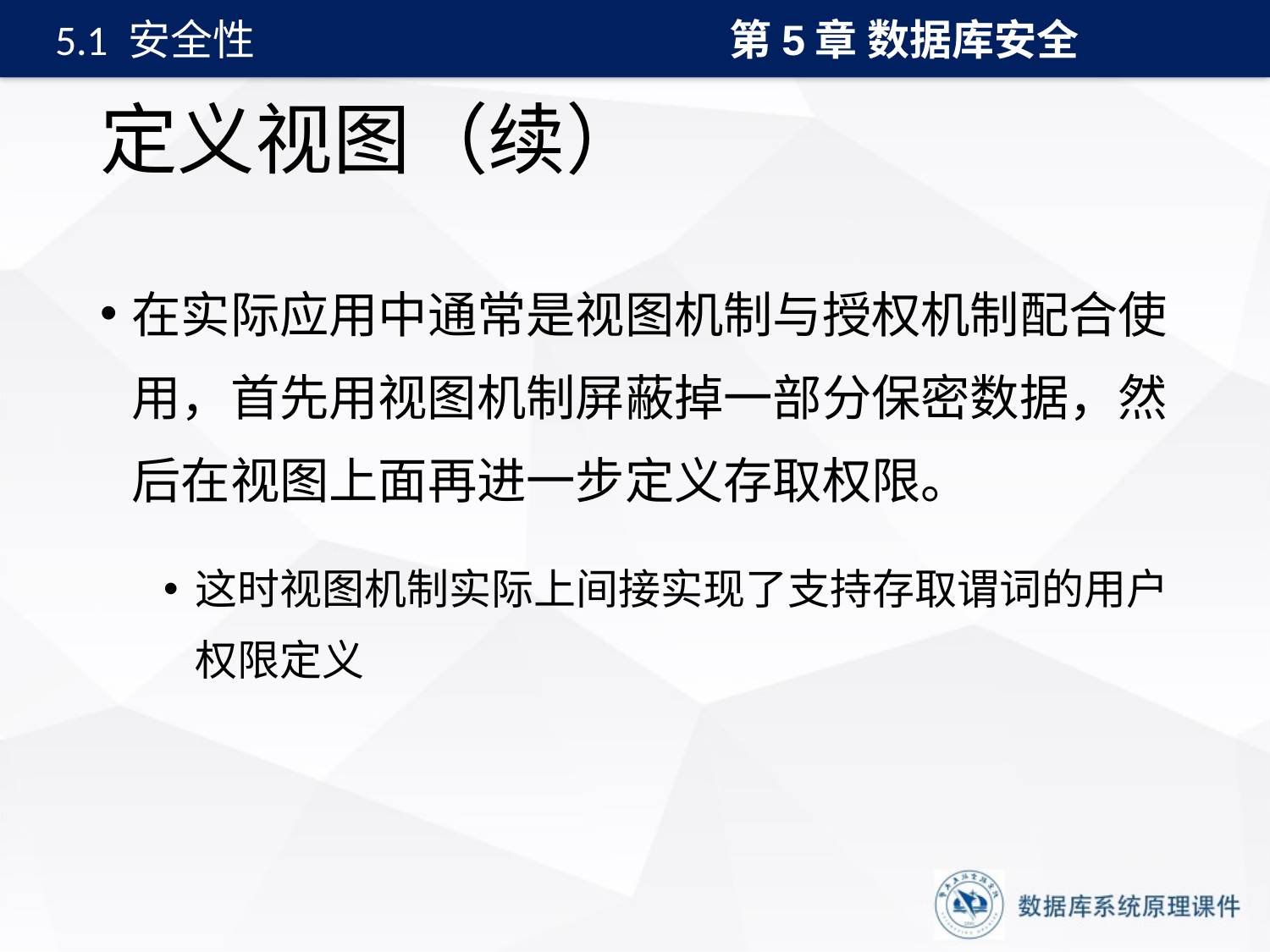

第5章 数据库安全
5.1 安全性
# 定义视图（续）
在实际应用中通常是视图机制与授权机制配合使用，首先用视图机制屏蔽掉一部分保密数据，然后在视图上面再进一步定义存取权限。
这时视图机制实际上间接实现了支持存取谓词的用户权限定义